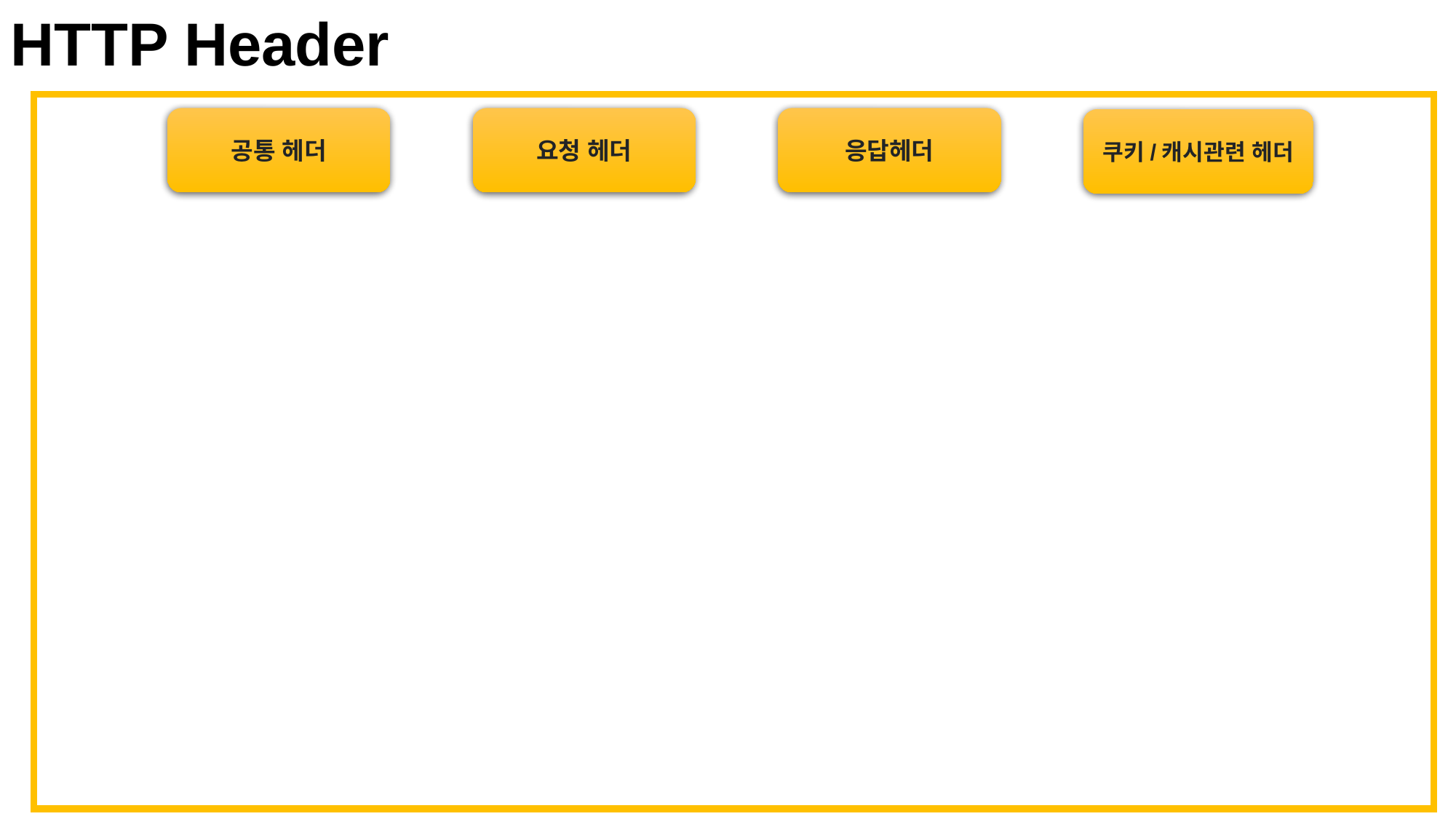

HTTP Header

공통 헤더
요청 헤더
응답헤더
쿠키/캐시관련 헤더